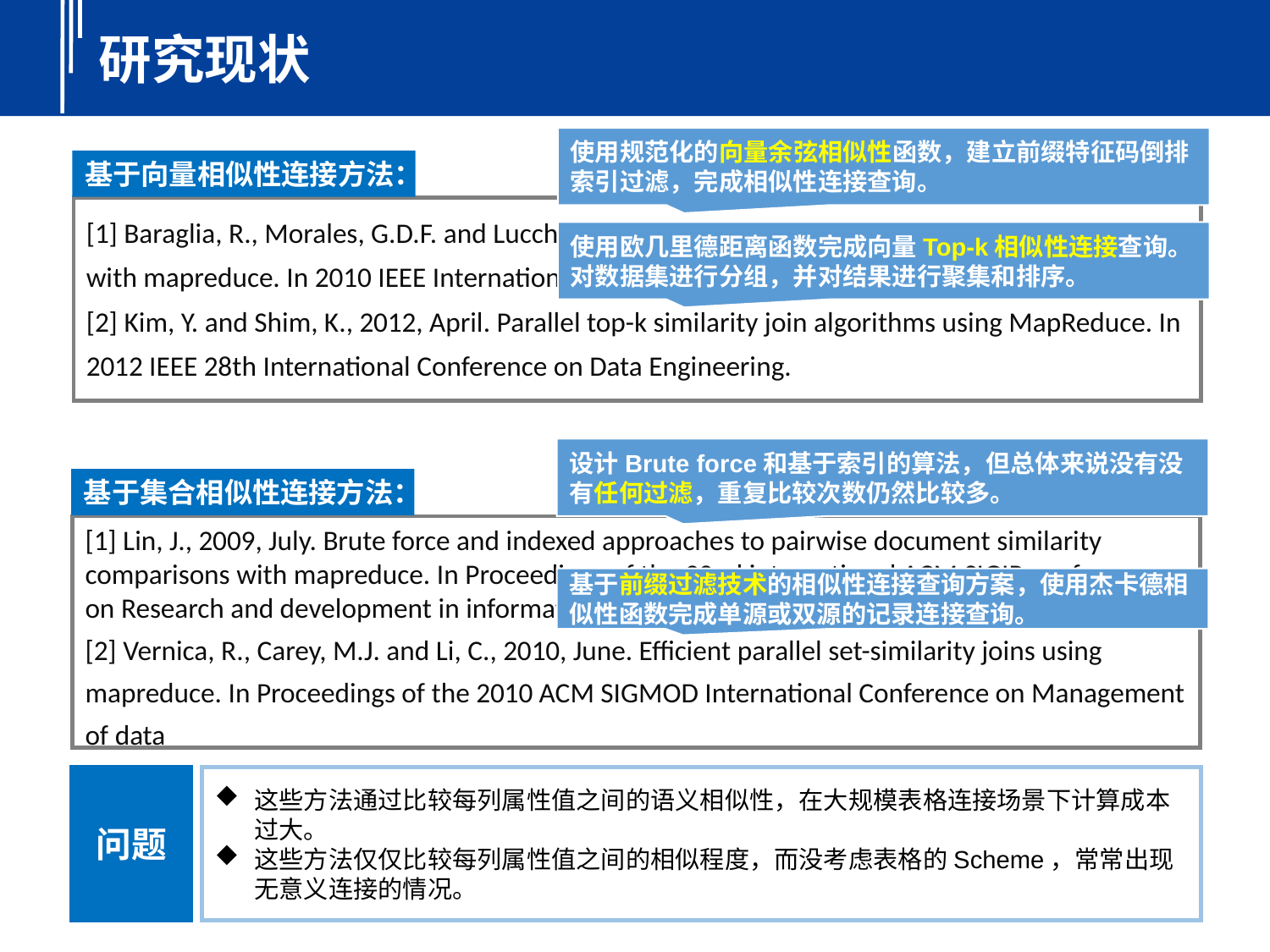

研究现状
使用规范化的向量余弦相似性函数，建立前缀特征码倒排索引过滤，完成相似性连接查询。
基于向量相似性连接方法：
[1] Baraglia, R., Morales, G.D.F. and Lucchese, C., 2010, December. Document similarity self-join with mapreduce. In 2010 IEEE International Conference on data mining.
[2] Kim, Y. and Shim, K., 2012, April. Parallel top-k similarity join algorithms using MapReduce. In 2012 IEEE 28th International Conference on Data Engineering.
使用欧几里德距离函数完成向量Top-k相似性连接查询。对数据集进行分组，并对结果进行聚集和排序。
设计Brute force和基于索引的算法，但总体来说没有没有任何过滤，重复比较次数仍然比较多。
基于集合相似性连接方法：
[1] Lin, J., 2009, July. Brute force and indexed approaches to pairwise document similarity comparisons with mapreduce. In Proceedings of the 32nd international ACM SIGIR conference on Research and development in information retrieval.
[2] Vernica, R., Carey, M.J. and Li, C., 2010, June. Efficient parallel set-similarity joins using mapreduce. In Proceedings of the 2010 ACM SIGMOD International Conference on Management of data
基于前缀过滤技术的相似性连接查询方案，使用杰卡德相似性函数完成单源或双源的记录连接查询。

这些方法通过比较每列属性值之间的语义相似性，在大规模表格连接场景下计算成本过大。
这些方法仅仅比较每列属性值之间的相似程度，而没考虑表格的Scheme，常常出现无意义连接的情况。

问题
12